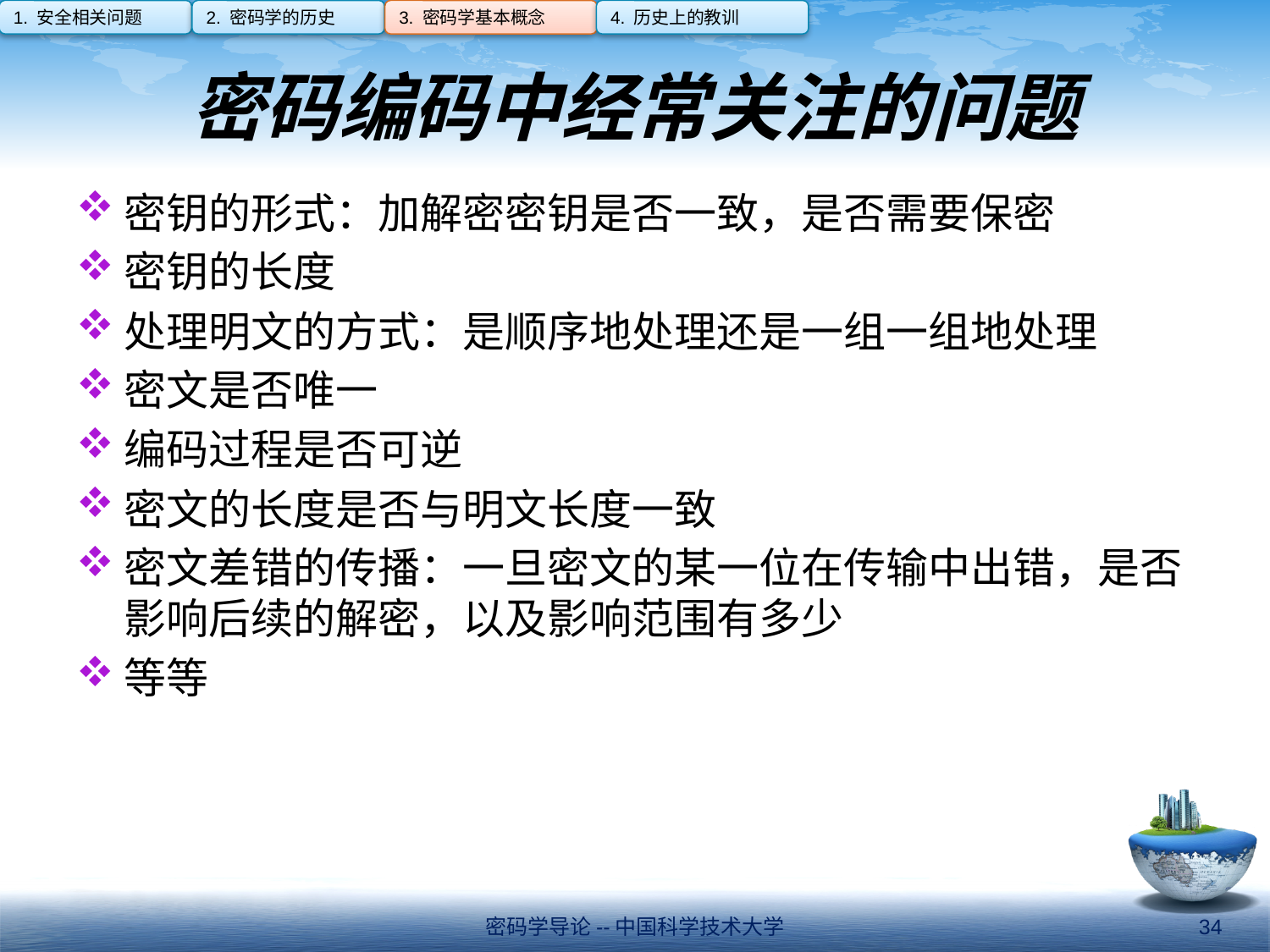

1. 安全相关问题
2. 密码学的历史
3. 密码学基本概念
4. 历史上的教训
# 密码编码中经常关注的问题
密钥的形式：加解密密钥是否一致，是否需要保密
密钥的长度
处理明文的方式：是顺序地处理还是一组一组地处理
密文是否唯一
编码过程是否可逆
密文的长度是否与明文长度一致
密文差错的传播：一旦密文的某一位在传输中出错，是否影响后续的解密，以及影响范围有多少
等等
密码学导论--中国科学技术大学
34